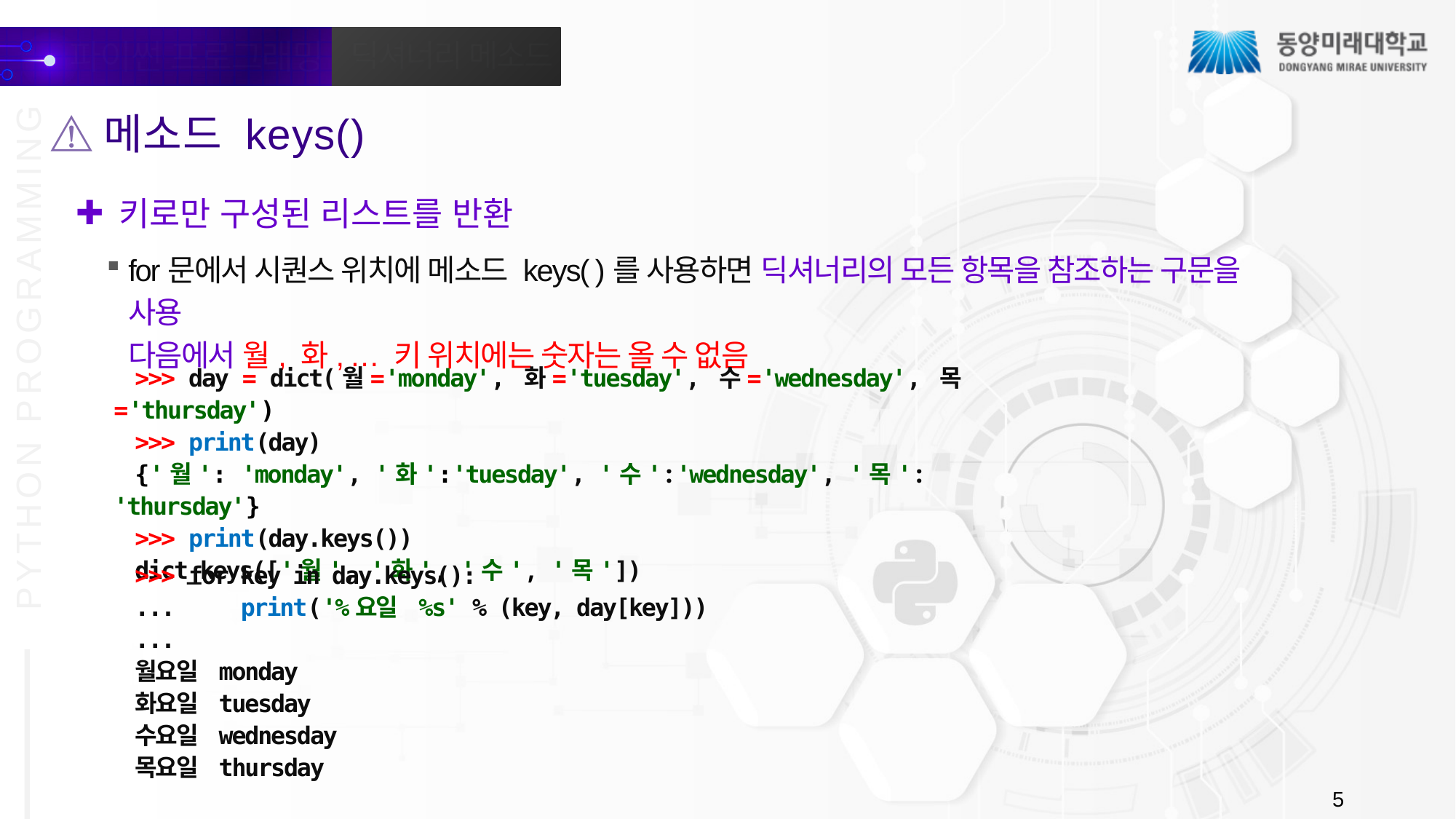

메소드 keys()
키로만 구성된 리스트를 반환

for문에서 시퀀스 위치에 메소드 keys( )를 사용하면 딕셔너리의 모든 항목을 참조하는 구문을 사용
다음에서 월, 화, … 키 위치에는 숫자는 올 수 없음
>>> day = dict(월='monday', 화='tuesday', 수='wednesday', 목='thursday')
>>> print(day)
{'월': 'monday', '화':'tuesday', '수':'wednesday', '목': 'thursday'}
>>> print(day.keys())
dict_keys(['월', '화', '수', '목'])
>>> for key in day.keys():
...     print('%요일 %s' % (key, day[key]))
...
월요일 monday
화요일 tuesday
수요일 wednesday
목요일 thursday
5